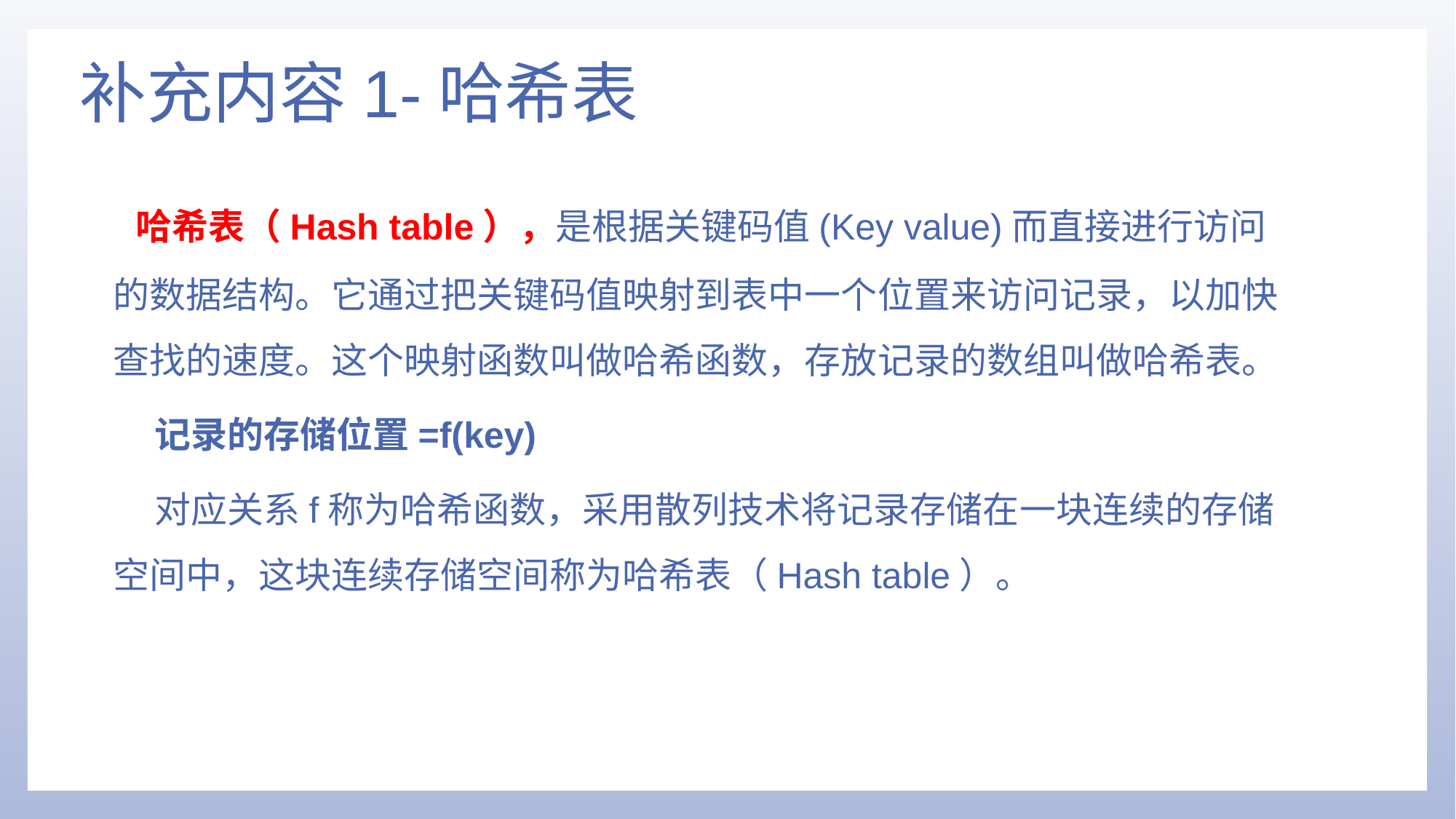

# 补充内容1-哈希表
 哈希表（Hash table），是根据关键码值(Key value)而直接进行访问的数据结构。它通过把关键码值映射到表中一个位置来访问记录，以加快查找的速度。这个映射函数叫做哈希函数，存放记录的数组叫做哈希表。
    记录的存储位置=f(key)
    对应关系f称为哈希函数，采用散列技术将记录存储在一块连续的存储空间中，这块连续存储空间称为哈希表（Hash table）。